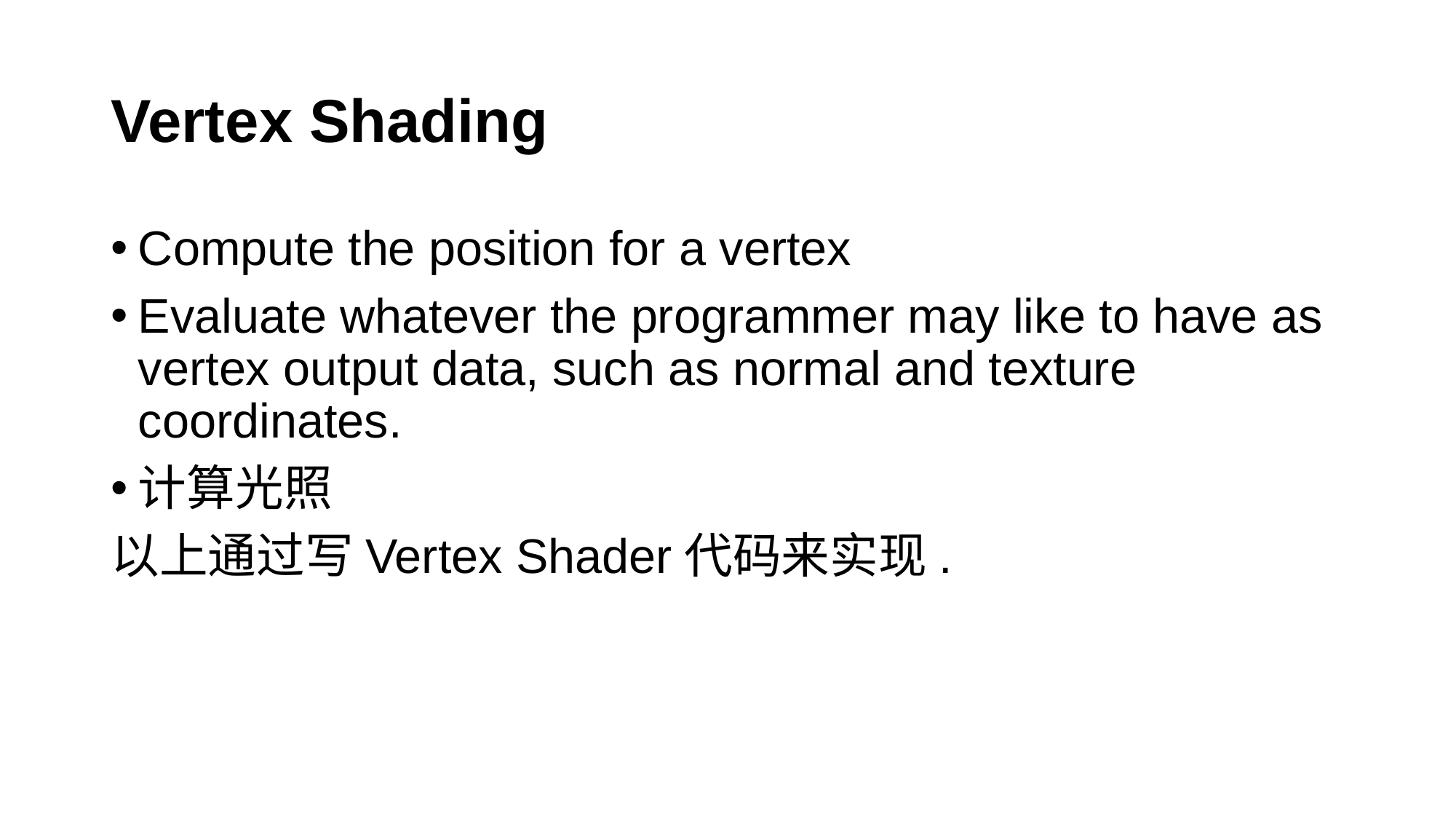

# Vertex Shading
Compute the position for a vertex
Evaluate whatever the programmer may like to have as vertex output data, such as normal and texture coordinates.
计算光照
以上通过写Vertex Shader代码来实现.